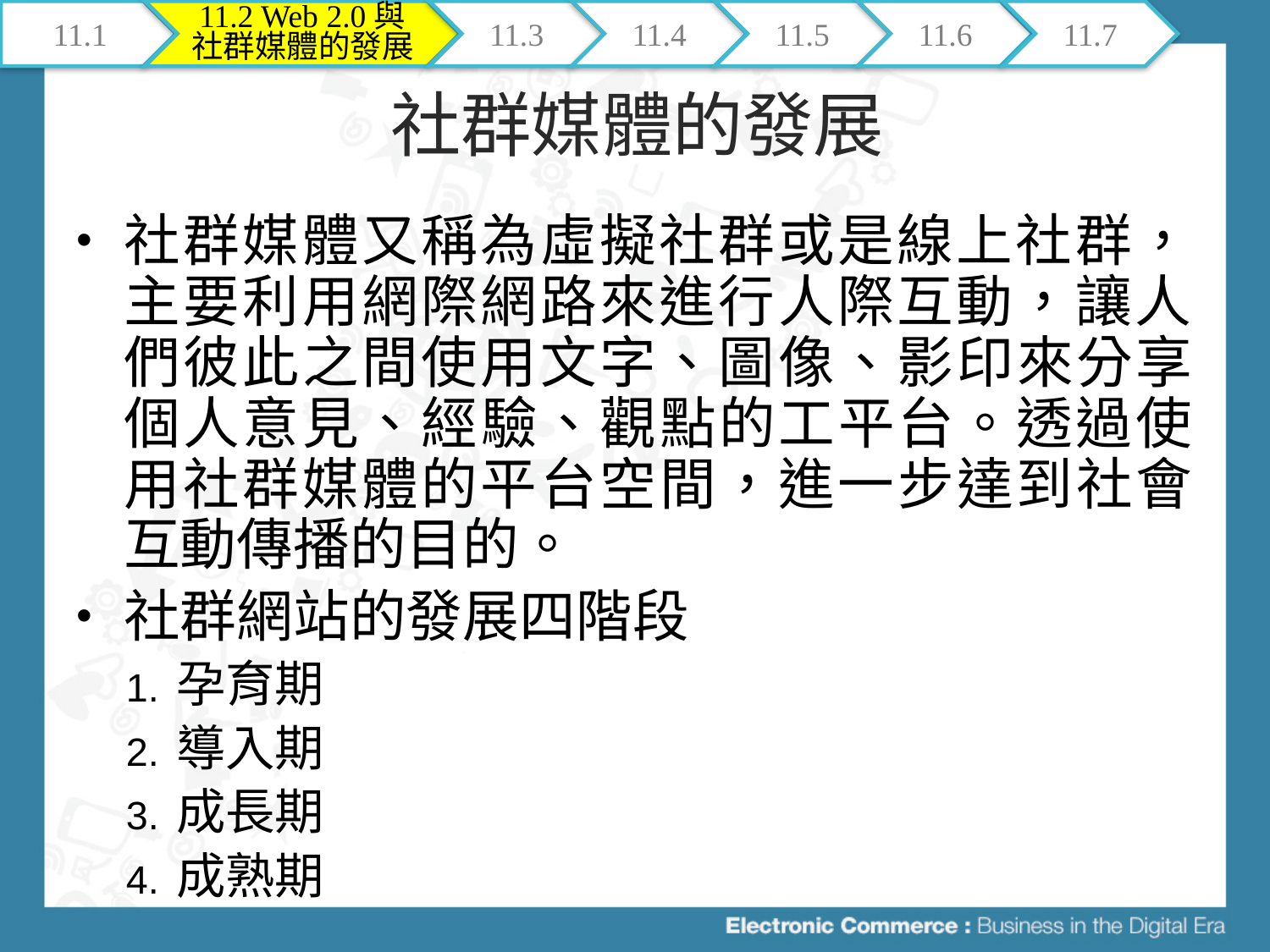

11.1
11.2 Web 2.0與社群媒體的發展
11.3
11.4
11.5
11.6
11.7
# 社群媒體的發展
社群媒體又稱為虛擬社群或是線上社群，主要利用網際網路來進行人際互動，讓人們彼此之間使用文字、圖像、影印來分享個人意見、經驗、觀點的工平台。透過使用社群媒體的平台空間，進一步達到社會互動傳播的目的。
社群網站的發展四階段
孕育期
導入期
成長期
成熟期